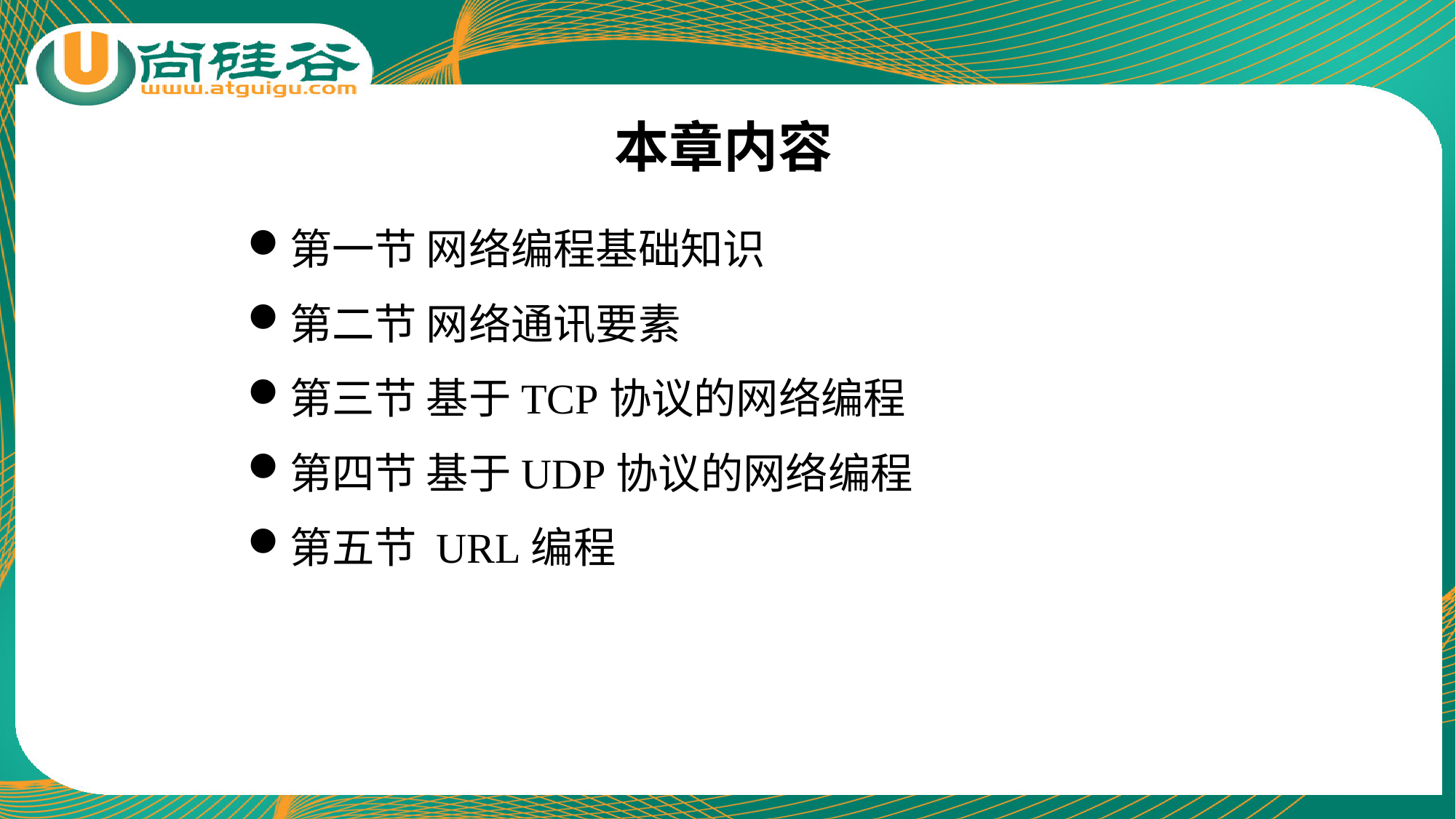

# 本章内容
第一节 网络编程基础知识
第二节 网络通讯要素
第三节 基于TCP协议的网络编程
第四节 基于UDP协议的网络编程
第五节 URL编程